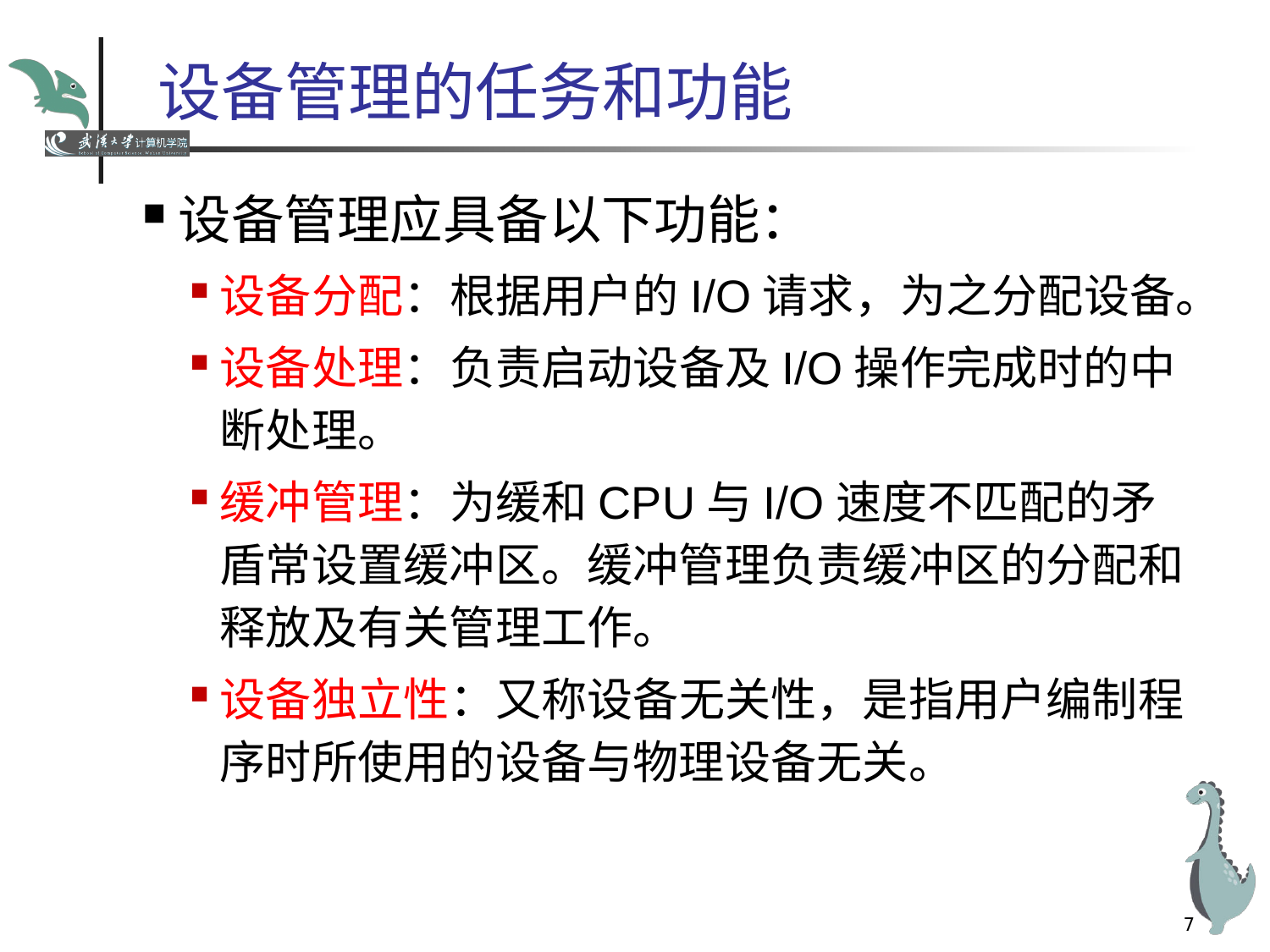

# 设备管理的任务和功能
设备管理应具备以下功能：
设备分配：根据用户的I/O请求，为之分配设备。
设备处理：负责启动设备及I/O操作完成时的中断处理。
缓冲管理：为缓和CPU与I/O速度不匹配的矛盾常设置缓冲区。缓冲管理负责缓冲区的分配和释放及有关管理工作。
设备独立性：又称设备无关性，是指用户编制程序时所使用的设备与物理设备无关。
7